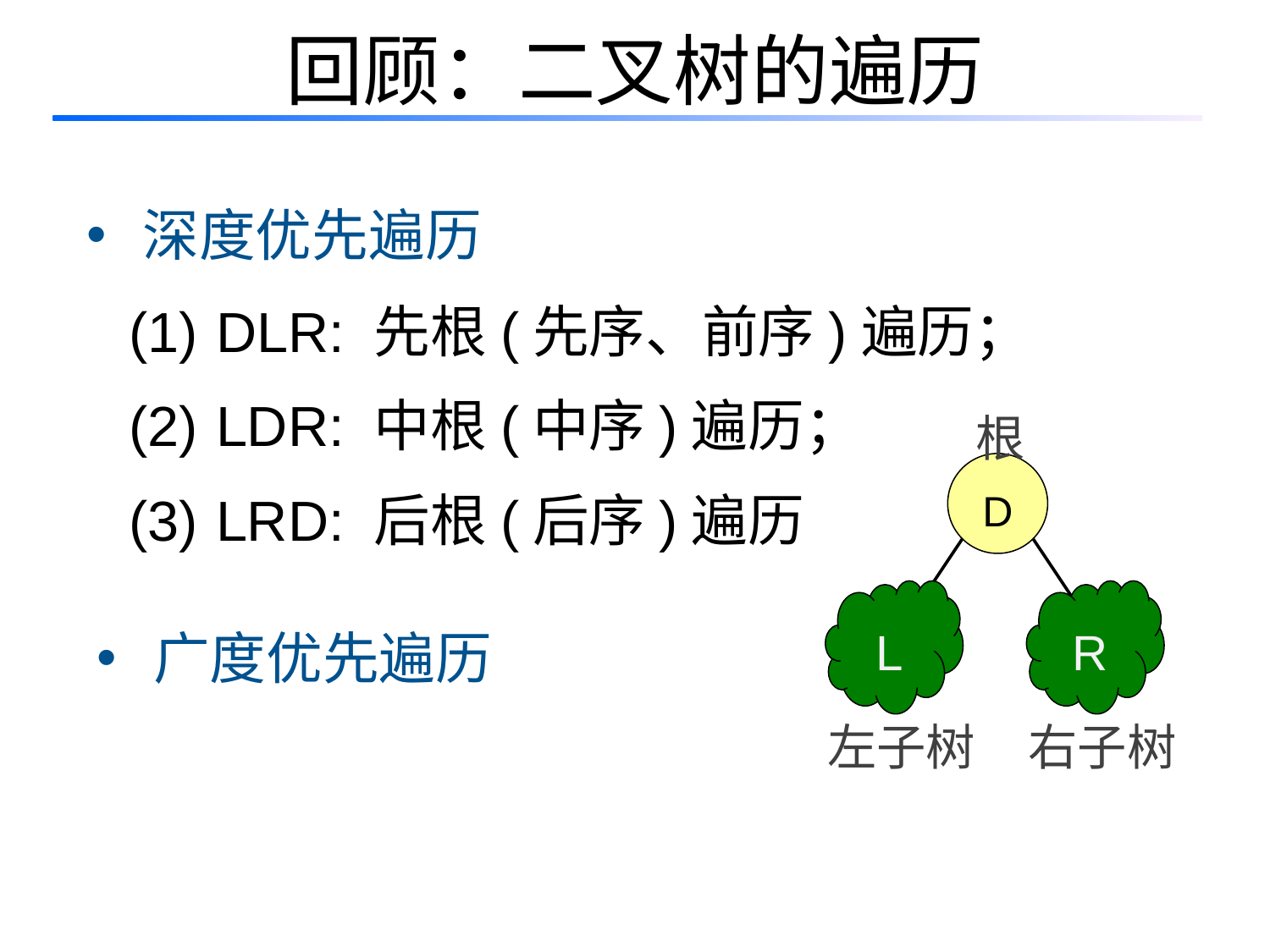

# 回顾：二叉树的遍历

 深度优先遍历
 DLR: 先根(先序、前序)遍历；
 LDR: 中根(中序)遍历；
 LRD: 后根(后序)遍历
根
D
L
R
 广度优先遍历
左子树
右子树